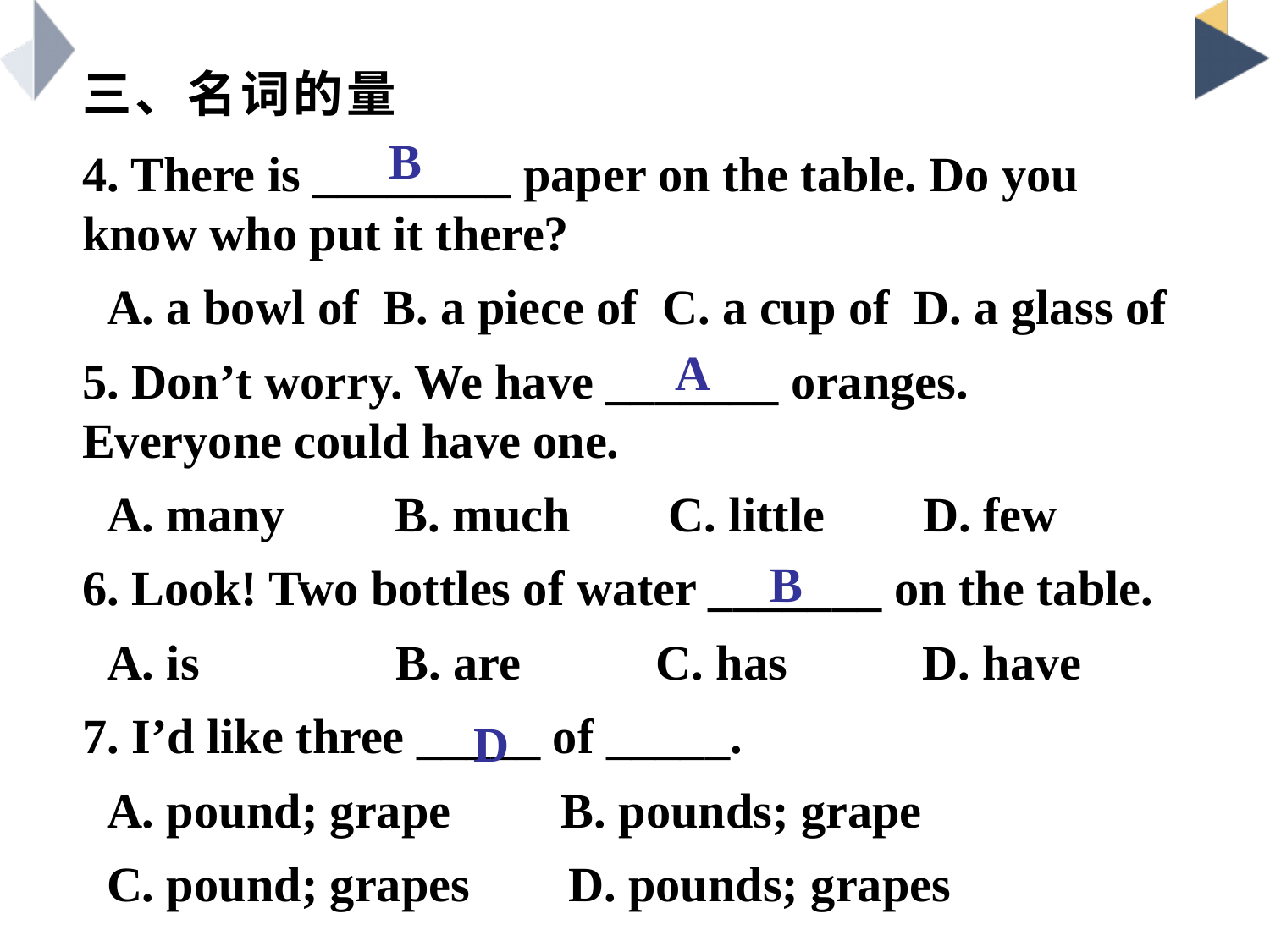

# 三、名词的量
4. There is ________ paper on the table. Do you know who put it there?
  A. a bowl of  B. a piece of  C. a cup of  D. a glass of
5. Don’t worry. We have _______ oranges. Everyone could have one.
  A. many         B. much        C. little        D. few
6. Look! Two bottles of water _______ on the table.
  A. is                B. are           C. has           D. have
7. I’d like three _____ of _____.
  A. pound; grape         B. pounds; grape
  C. pound; grapes        D. pounds; grapes
B
A
B
D